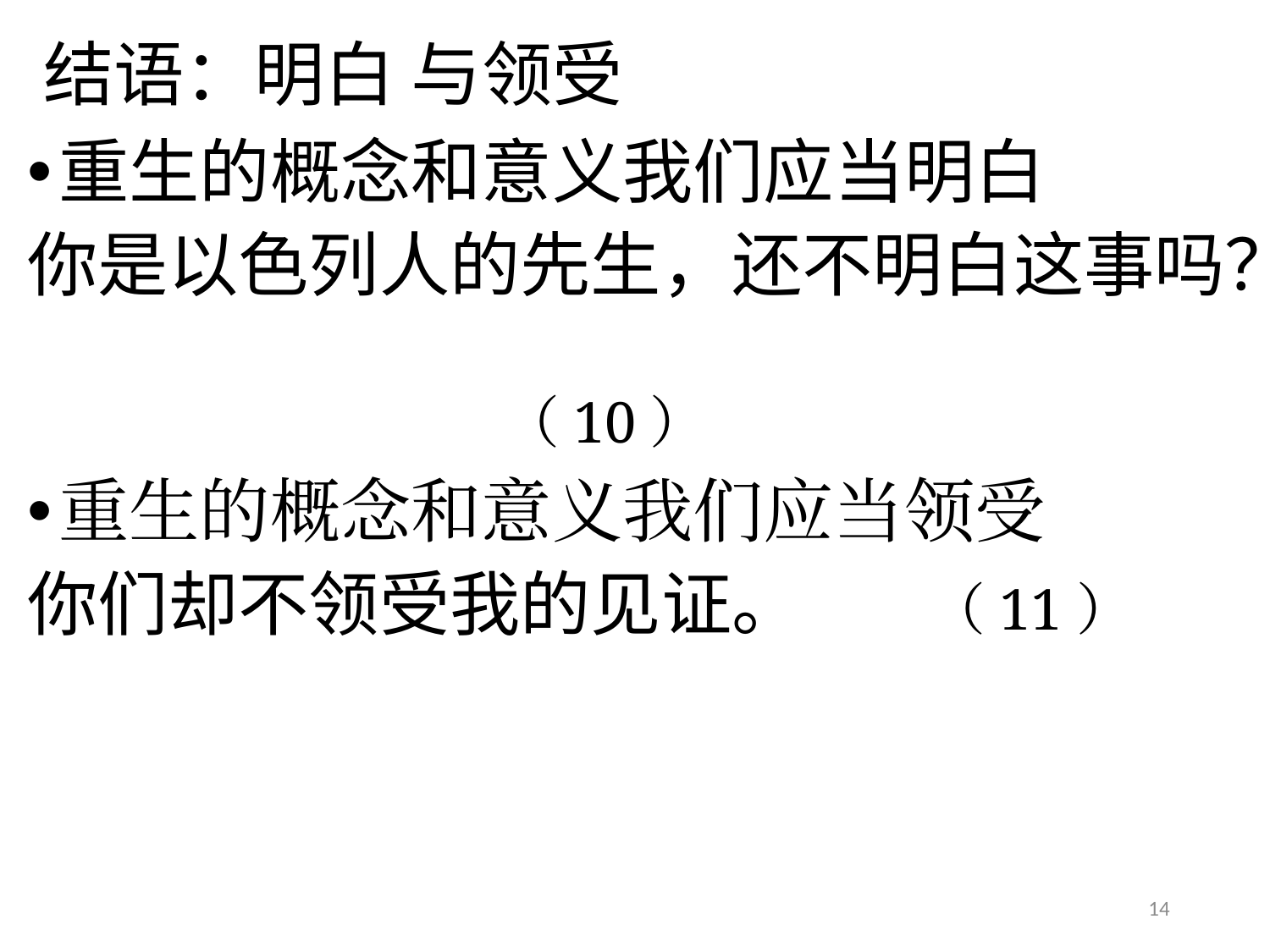

# 结语：明白 与领受
重生的概念和意义我们应当明白
你是以色列人的先生，还不明白这事吗？
                              （10）
重生的概念和意义我们应当领受
你们却不领受我的见证。        （11）

14